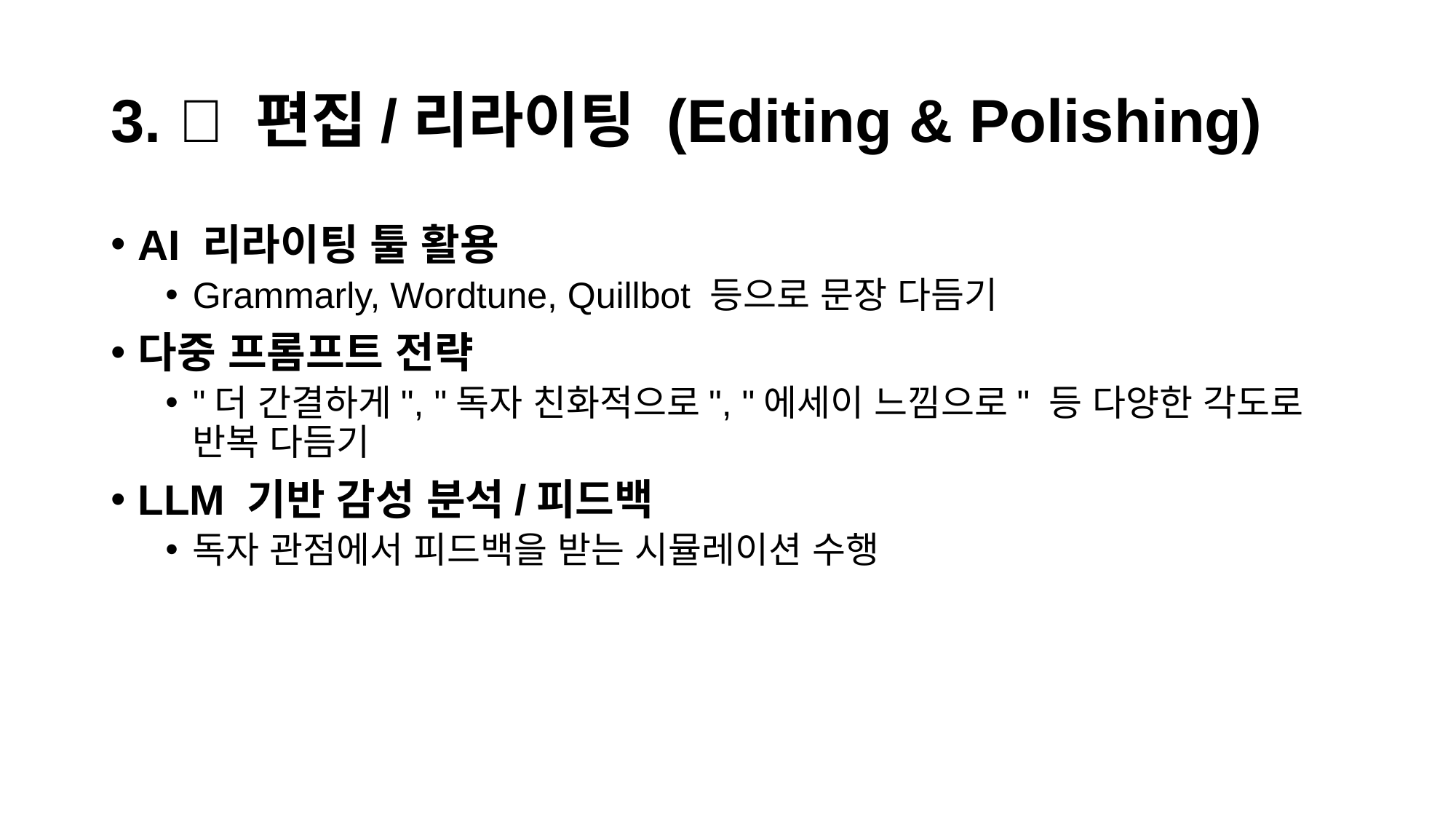

# 3. 🧹 편집/리라이팅 (Editing & Polishing)
AI 리라이팅 툴 활용
Grammarly, Wordtune, Quillbot 등으로 문장 다듬기
다중 프롬프트 전략
"더 간결하게", "독자 친화적으로", "에세이 느낌으로" 등 다양한 각도로 반복 다듬기
LLM 기반 감성 분석/피드백
독자 관점에서 피드백을 받는 시뮬레이션 수행